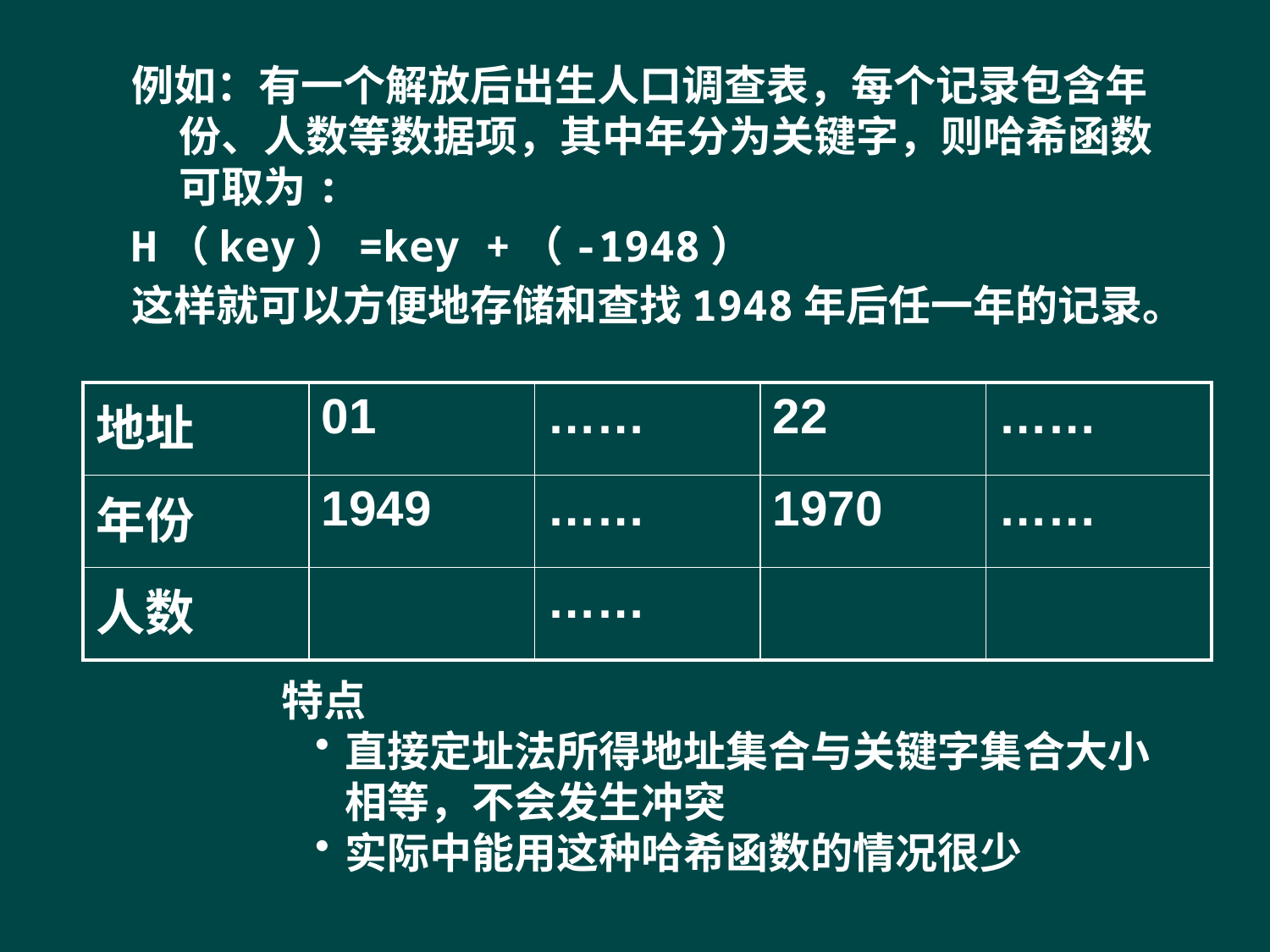

例如：有一个解放后出生人口调查表，每个记录包含年份、人数等数据项，其中年分为关键字，则哈希函数可取为:
H（key）=key +（-1948）
这样就可以方便地存储和查找1948年后任一年的记录。

| 地址 | 01 | …… | 22 | …… |
| --- | --- | --- | --- | --- |
| 年份 | 1949 | …… | 1970 | …… |
| 人数 |  | …… |  |  |
特点
直接定址法所得地址集合与关键字集合大小相等，不会发生冲突
实际中能用这种哈希函数的情况很少